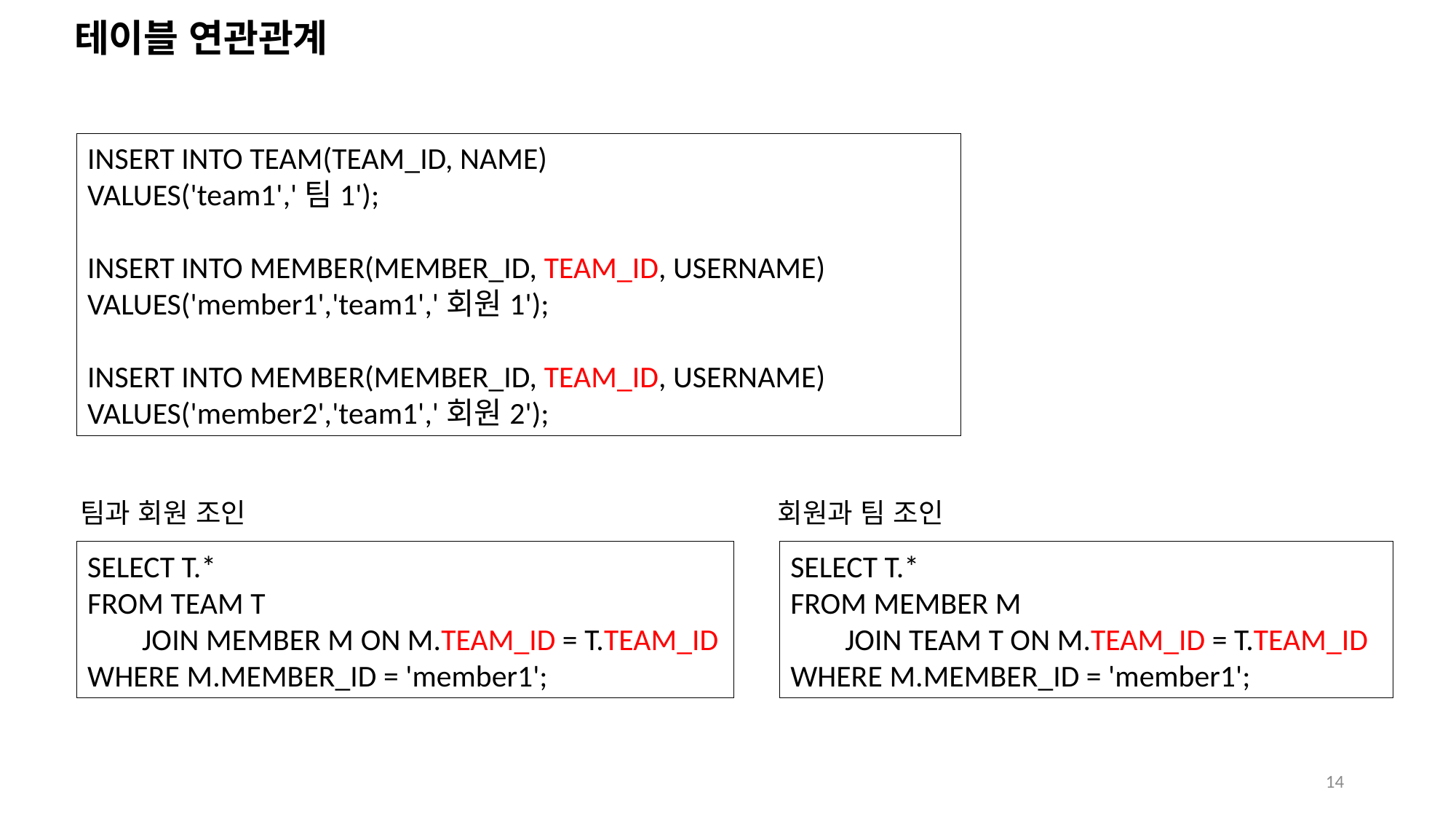

# 테이블 연관관계
INSERT INTO TEAM(TEAM_ID, NAME)
VALUES('team1','팀1');

INSERT INTO MEMBER(MEMBER_ID, TEAM_ID, USERNAME)
VALUES('member1','team1','회원1');

INSERT INTO MEMBER(MEMBER_ID, TEAM_ID, USERNAME)
VALUES('member2','team1','회원2');
팀과 회원 조인
회원과 팀 조인
SELECT T.*
FROM TEAM T
JOIN MEMBER M ON M.TEAM_ID = T.TEAM_ID
WHERE M.MEMBER_ID = 'member1';
SELECT T.*
FROM MEMBER M
JOIN TEAM T ON M.TEAM_ID = T.TEAM_ID
WHERE M.MEMBER_ID = 'member1';
14